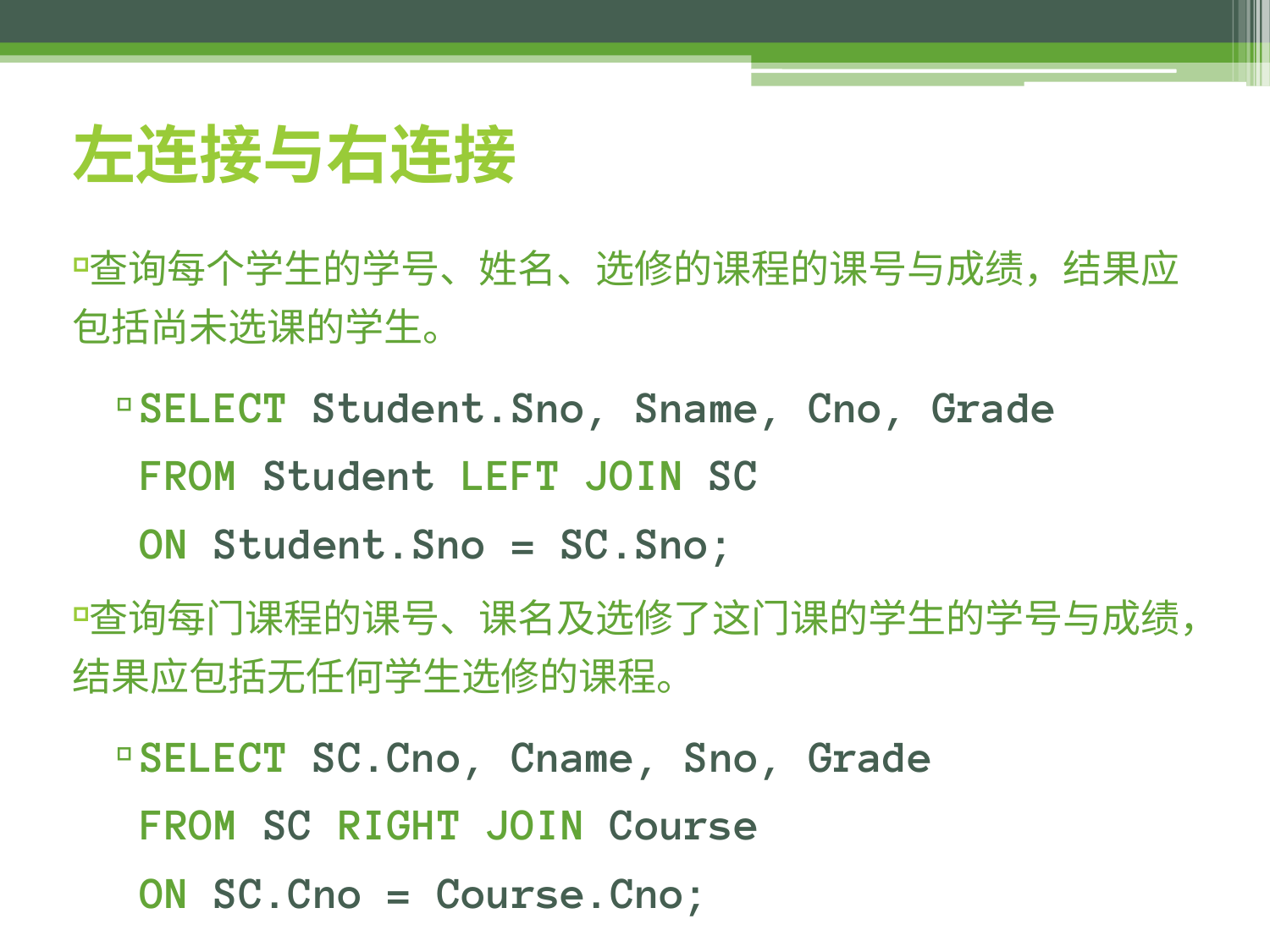

# 左连接与右连接
查询每个学生的学号、姓名、选修的课程的课号与成绩，结果应包括尚未选课的学生。
SELECT Student.Sno, Sname, Cno, Grade
FROM Student LEFT JOIN SC
ON Student.Sno = SC.Sno;
查询每门课程的课号、课名及选修了这门课的学生的学号与成绩，结果应包括无任何学生选修的课程。
SELECT SC.Cno, Cname, Sno, Grade
FROM SC RIGHT JOIN Course
ON SC.Cno = Course.Cno;